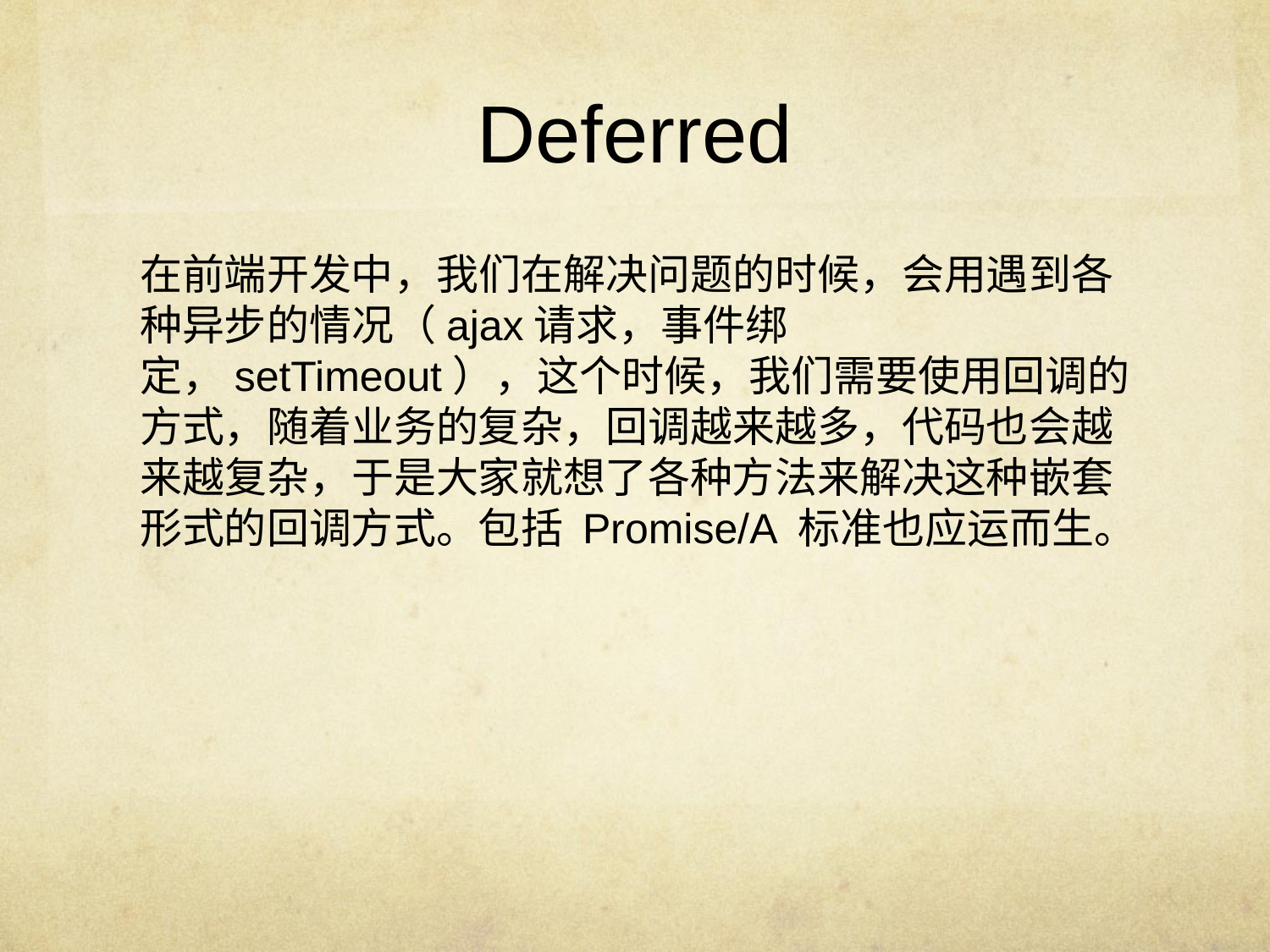

# Deferred
在前端开发中，我们在解决问题的时候，会用遇到各种异步的情况（ajax请求，事件绑定，setTimeout），这个时候，我们需要使用回调的方式，随着业务的复杂，回调越来越多，代码也会越来越复杂，于是大家就想了各种方法来解决这种嵌套形式的回调方式。包括 Promise/A 标准也应运而生。